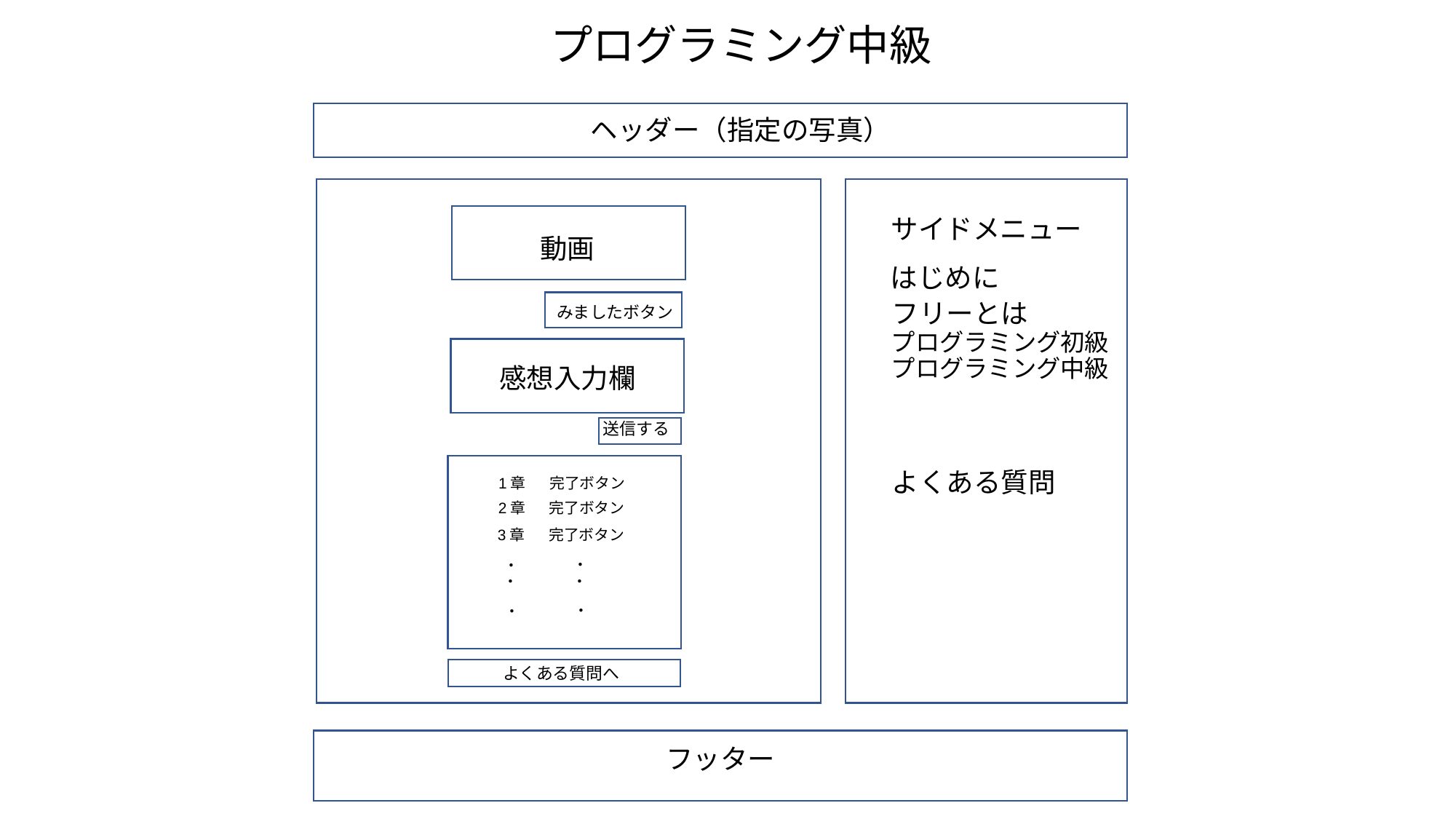

プログラミング中級

ヘッダー（指定の写真）

サイドメニュー
動画
はじめに
フリーとは

みましたボタン
プログラミング初級

プログラミング中級
感想入力欄
送信する

よくある質問
1章
完了ボタン
2章
完了ボタン
3章
完了ボタン
・
・
・
・
・
・
よくある質問へ

フッター